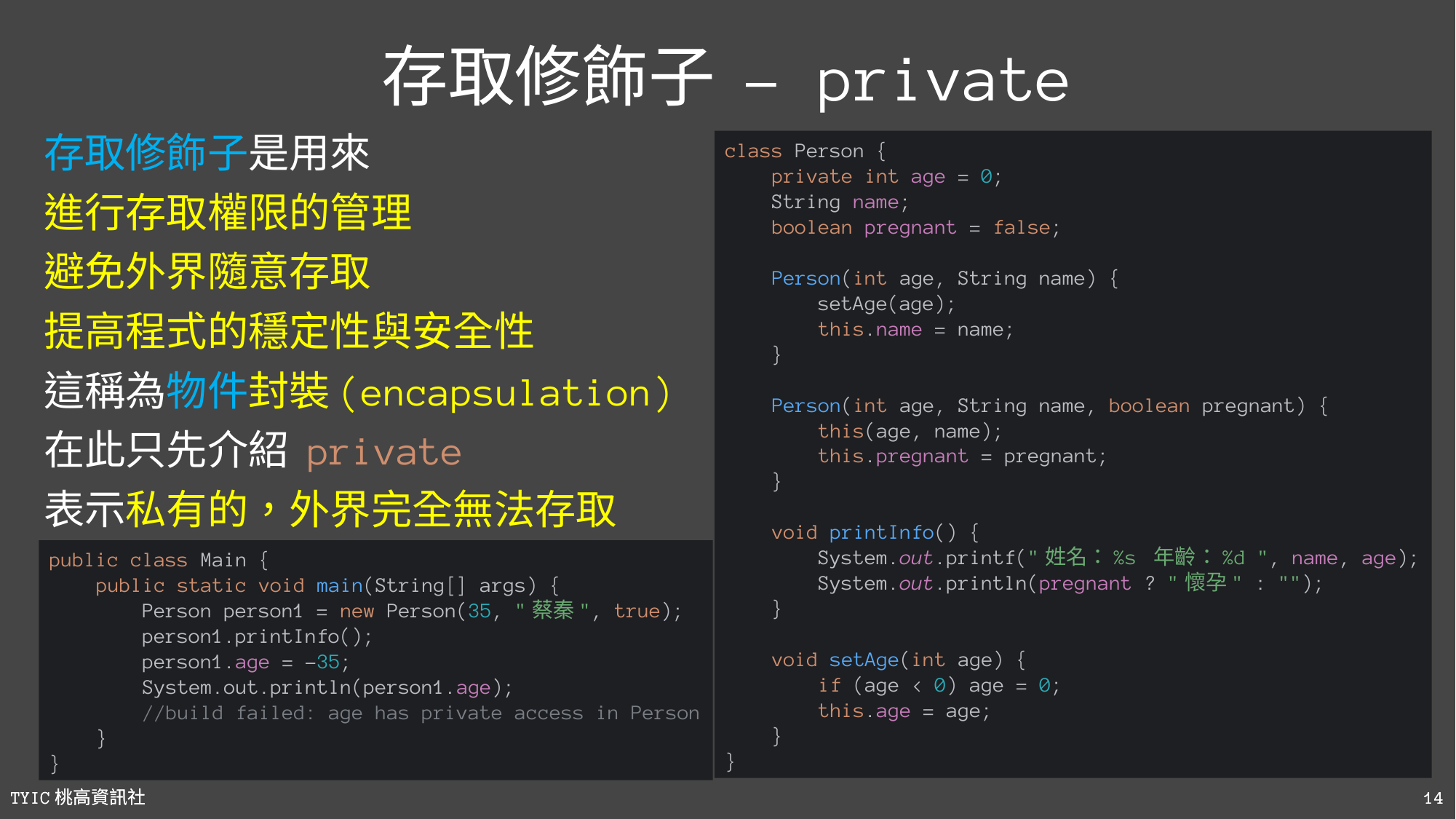

# 存取修飾子 - private
存取修飾子是用來
進行存取權限的管理
避免外界隨意存取
提高程式的穩定性與安全性
這稱為物件封裝(encapsulation)
在此只先介紹 private
表示私有的，外界完全無法存取
class Person {
    private int age = 0;
    String name;
    boolean pregnant = false;
    Person(int age, String name) {
        setAge(age);
        this.name = name;
    }
    Person(int age, String name, boolean pregnant) {
        this(age, name);
        this.pregnant = pregnant;
    }
    void printInfo() {
        System.out.printf("姓名：%s 年齡：%d ", name, age);
        System.out.println(pregnant ? "懷孕" : "");
    }
    void setAge(int age) {
        if (age < 0) age = 0;
        this.age = age;
    }
}
public class Main {
    public static void main(String[] args) {
        Person person1 = new Person(35, "蔡秦", true);
        person1.printInfo();
        person1.age = -35;
        System.out.println(person1.age);
        //build failed: age has private access in Person
    }
}